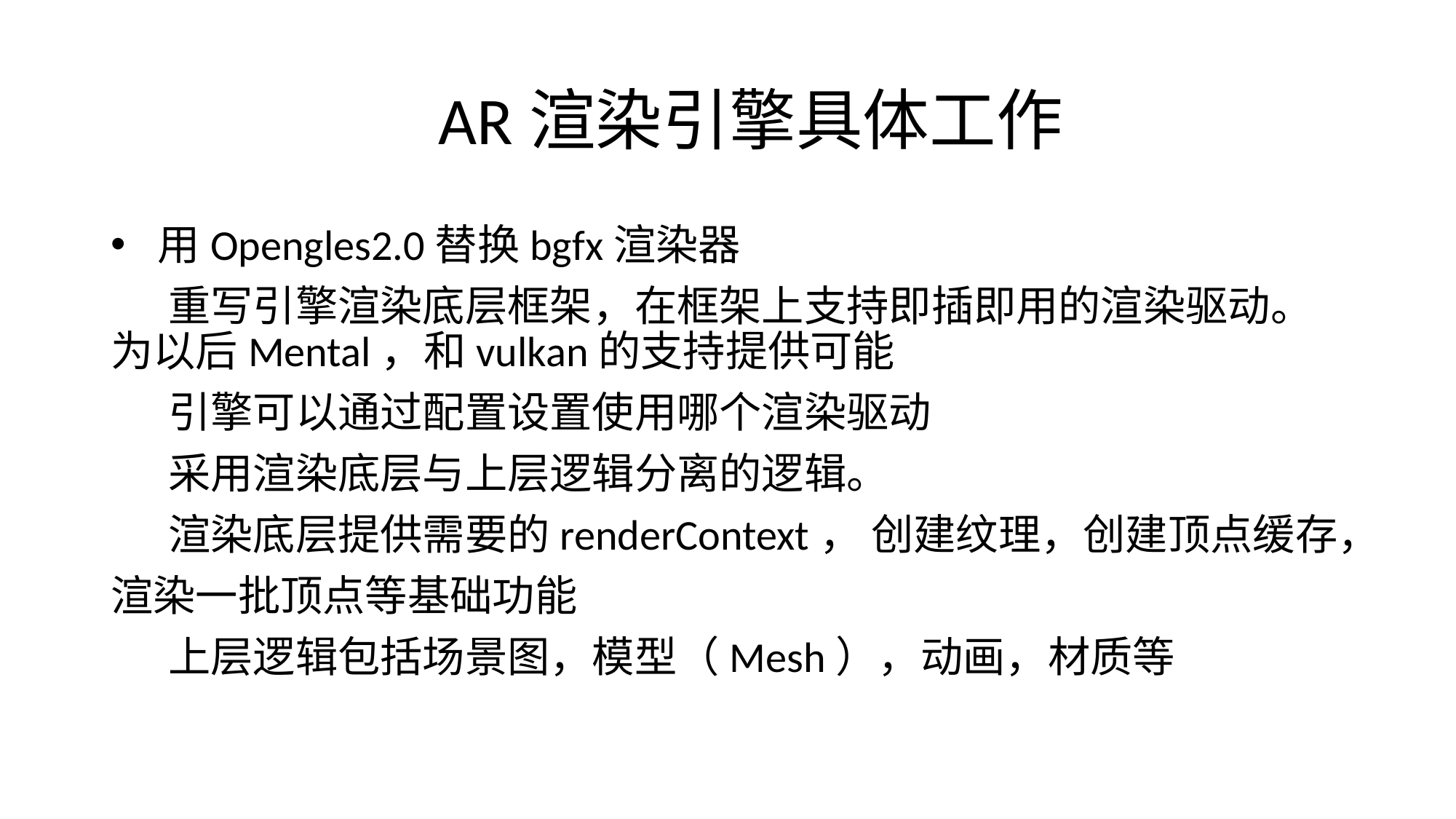

# AR渲染引擎具体工作
 用Opengles2.0替换bgfx渲染器
     重写引擎渲染底层框架，在框架上支持即插即用的渲染驱动。为以后Mental，和vulkan的支持提供可能
     引擎可以通过配置设置使用哪个渲染驱动
     采用渲染底层与上层逻辑分离的逻辑。
     渲染底层提供需要的renderContext， 创建纹理，创建顶点缓存，
渲染一批顶点等基础功能
     上层逻辑包括场景图，模型（Mesh），动画，材质等